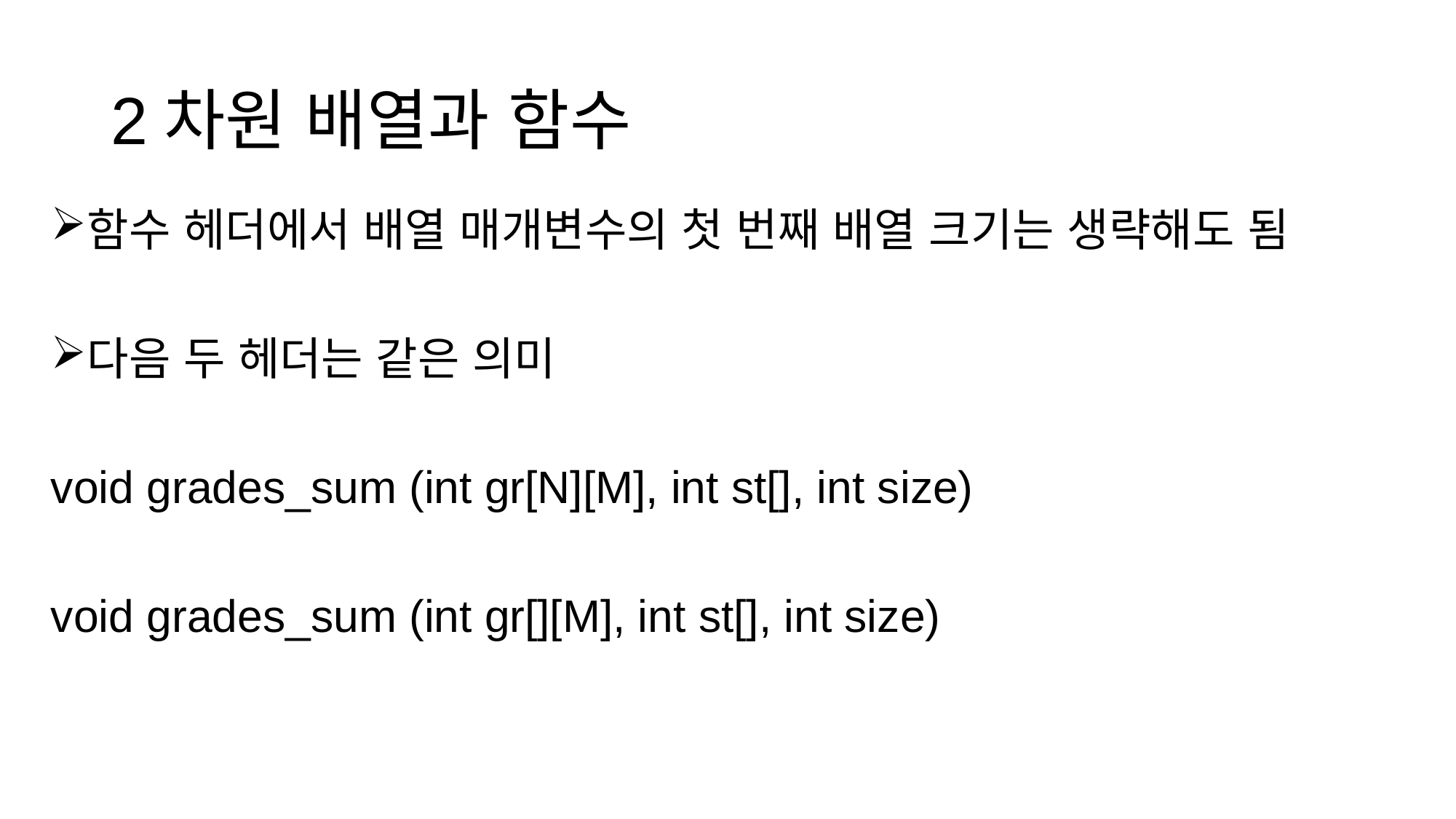

# 2차원 배열과 함수
함수 헤더에서 배열 매개변수의 첫 번째 배열 크기는 생략해도 됨

다음 두 헤더는 같은 의미

void grades_sum (int gr[N][M], int st[], int size)

void grades_sum (int gr[][M], int st[], int size)